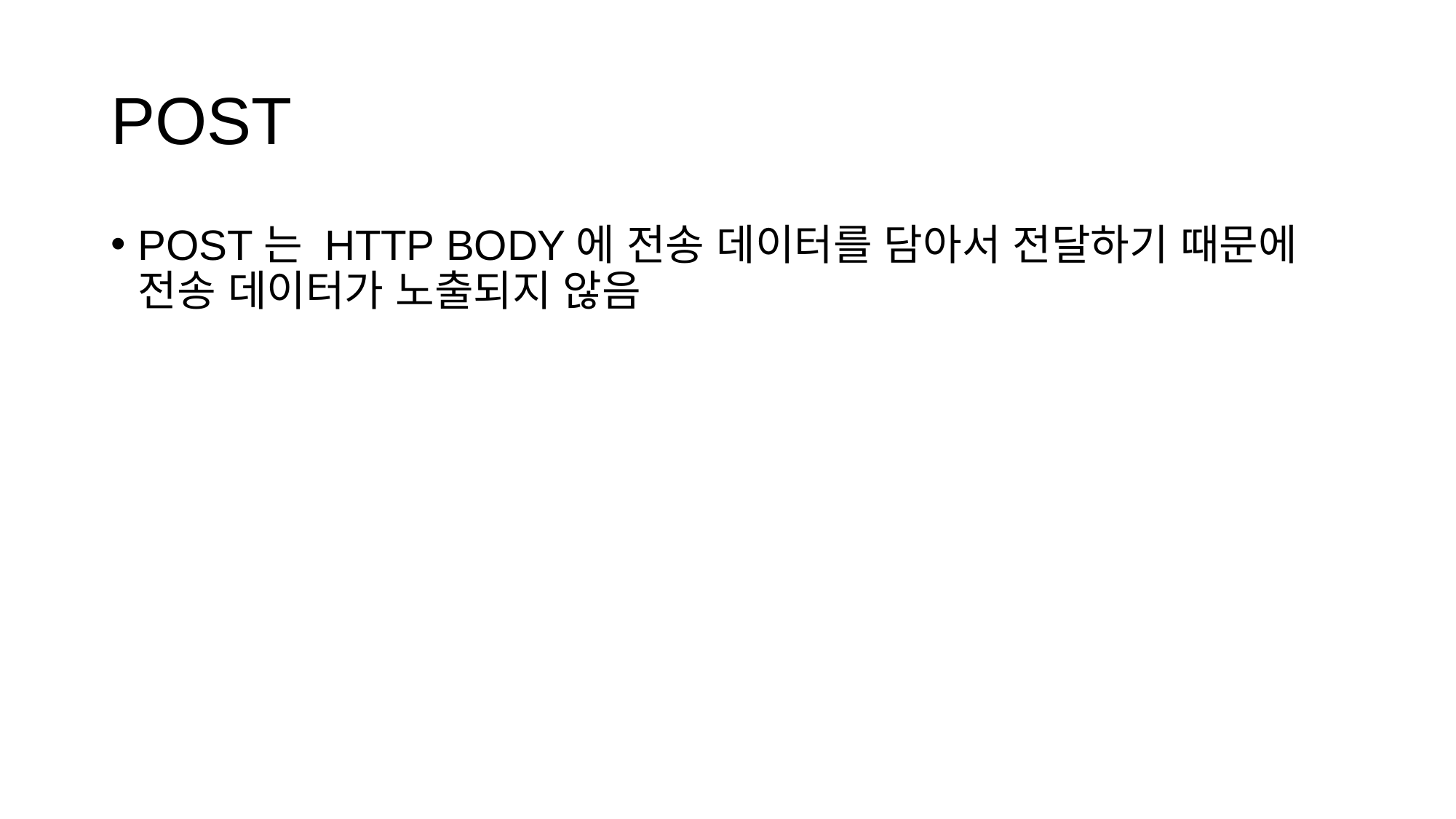

# POST
POST는 HTTP BODY에 전송 데이터를 담아서 전달하기 때문에 전송 데이터가 노출되지 않음